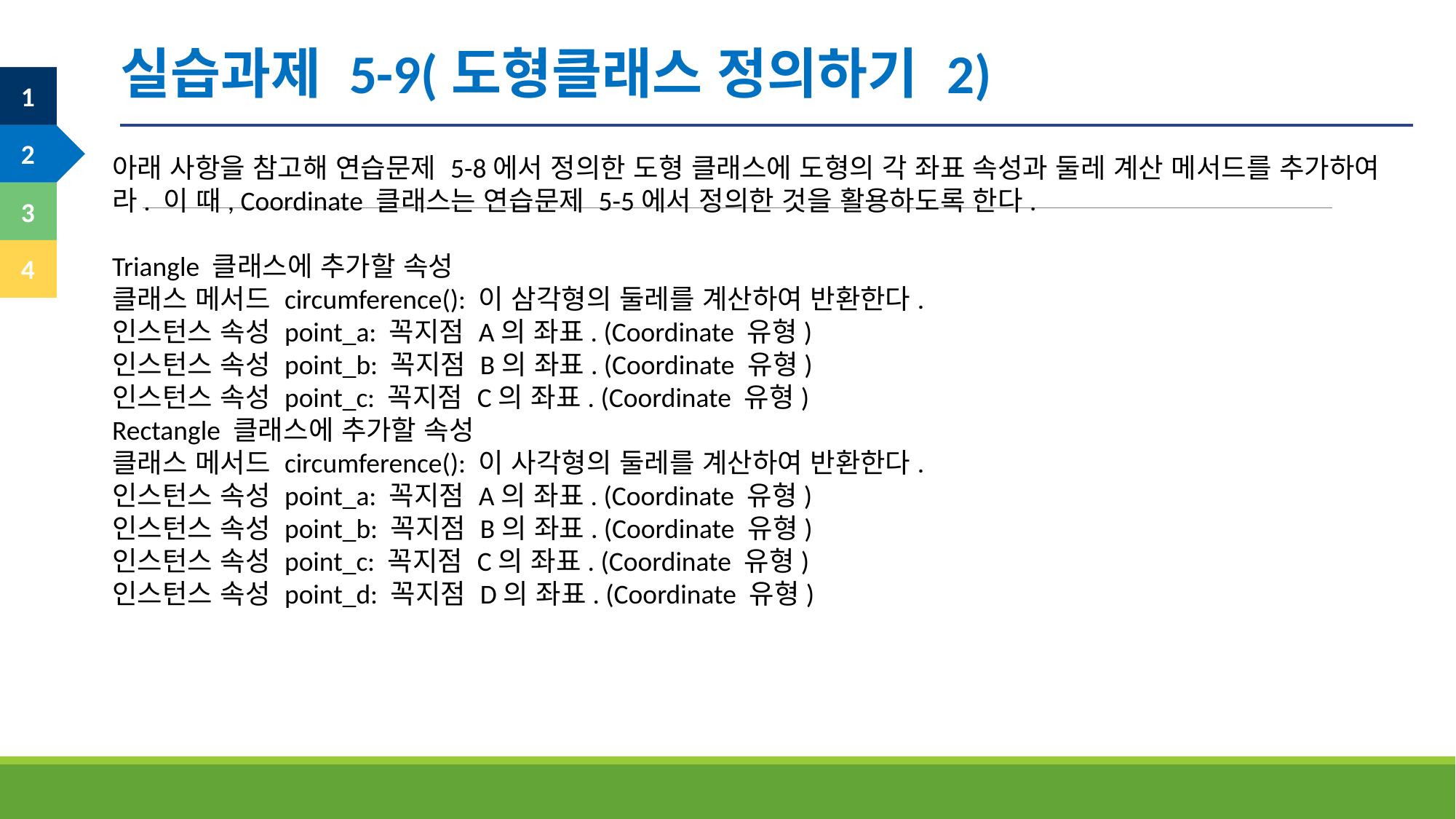

실습과제 5-9(도형클래스 정의하기 2)
아래 사항을 참고해 연습문제 5-8에서 정의한 도형 클래스에 도형의 각 좌표 속성과 둘레 계산 메서드를 추가하여라. 이 때, Coordinate 클래스는 연습문제 5-5에서 정의한 것을 활용하도록 한다.

Triangle 클래스에 추가할 속성
클래스 메서드 circumference(): 이 삼각형의 둘레를 계산하여 반환한다.
인스턴스 속성 point_a: 꼭지점 A의 좌표. (Coordinate 유형)
인스턴스 속성 point_b: 꼭지점 B의 좌표. (Coordinate 유형)
인스턴스 속성 point_c: 꼭지점 C의 좌표. (Coordinate 유형)
Rectangle 클래스에 추가할 속성
클래스 메서드 circumference(): 이 사각형의 둘레를 계산하여 반환한다.
인스턴스 속성 point_a: 꼭지점 A의 좌표. (Coordinate 유형)
인스턴스 속성 point_b: 꼭지점 B의 좌표. (Coordinate 유형)
인스턴스 속성 point_c: 꼭지점 C의 좌표. (Coordinate 유형)
인스턴스 속성 point_d: 꼭지점 D의 좌표. (Coordinate 유형)